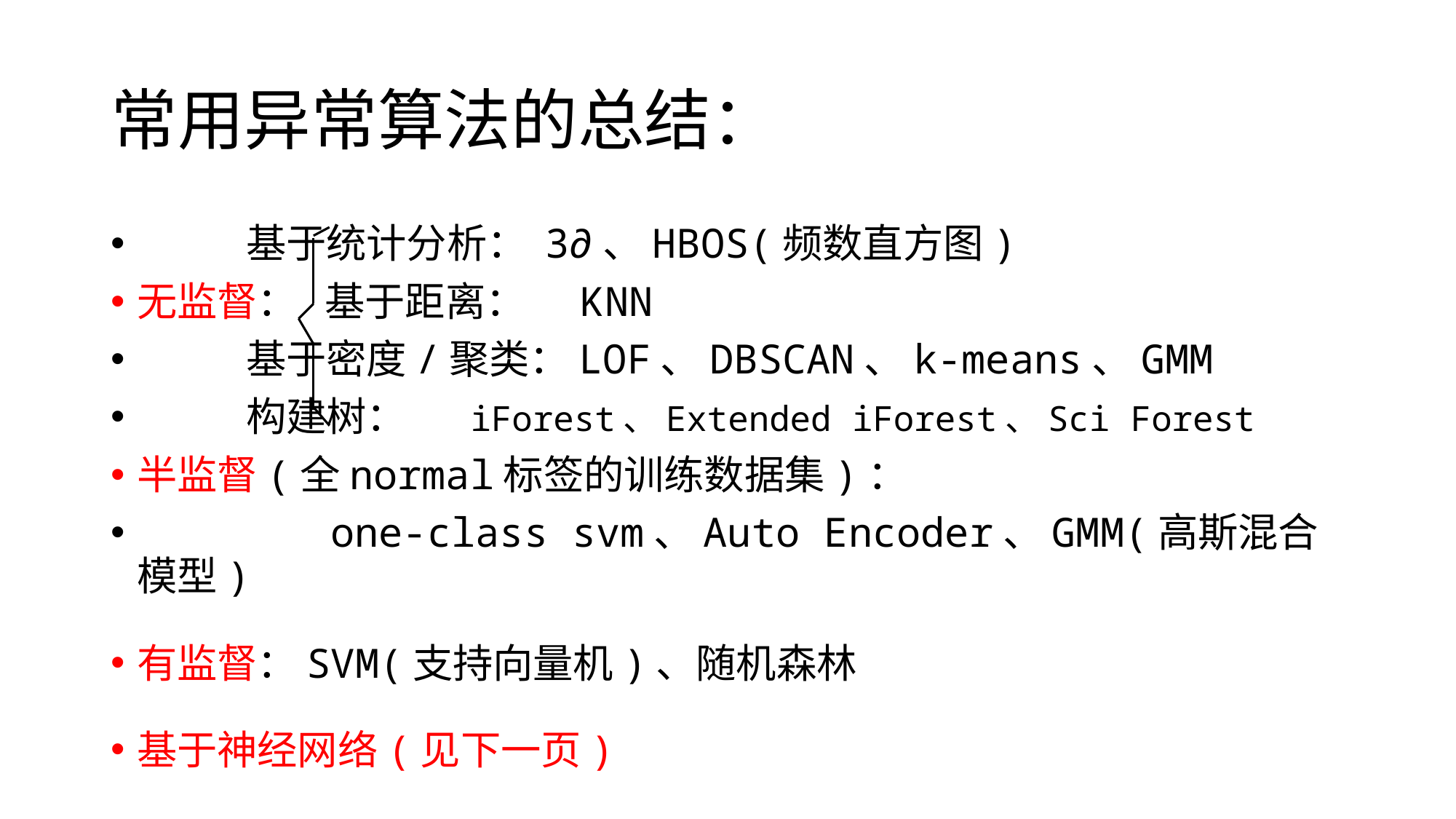

# 常用异常算法的总结：
           基于统计分析： 3∂、HBOS(频数直方图)
无监督：   基于距离：     KNN
           基于密度/聚类：LOF、DBSCAN、k-means、GMM
           构建树：      iForest、Extended iForest、Sci Forest
半监督(全normal标签的训练数据集)：
        one-class svm、Auto Encoder、GMM(高斯混合模型)
有监督：SVM(支持向量机)、随机森林
基于神经网络(见下一页)